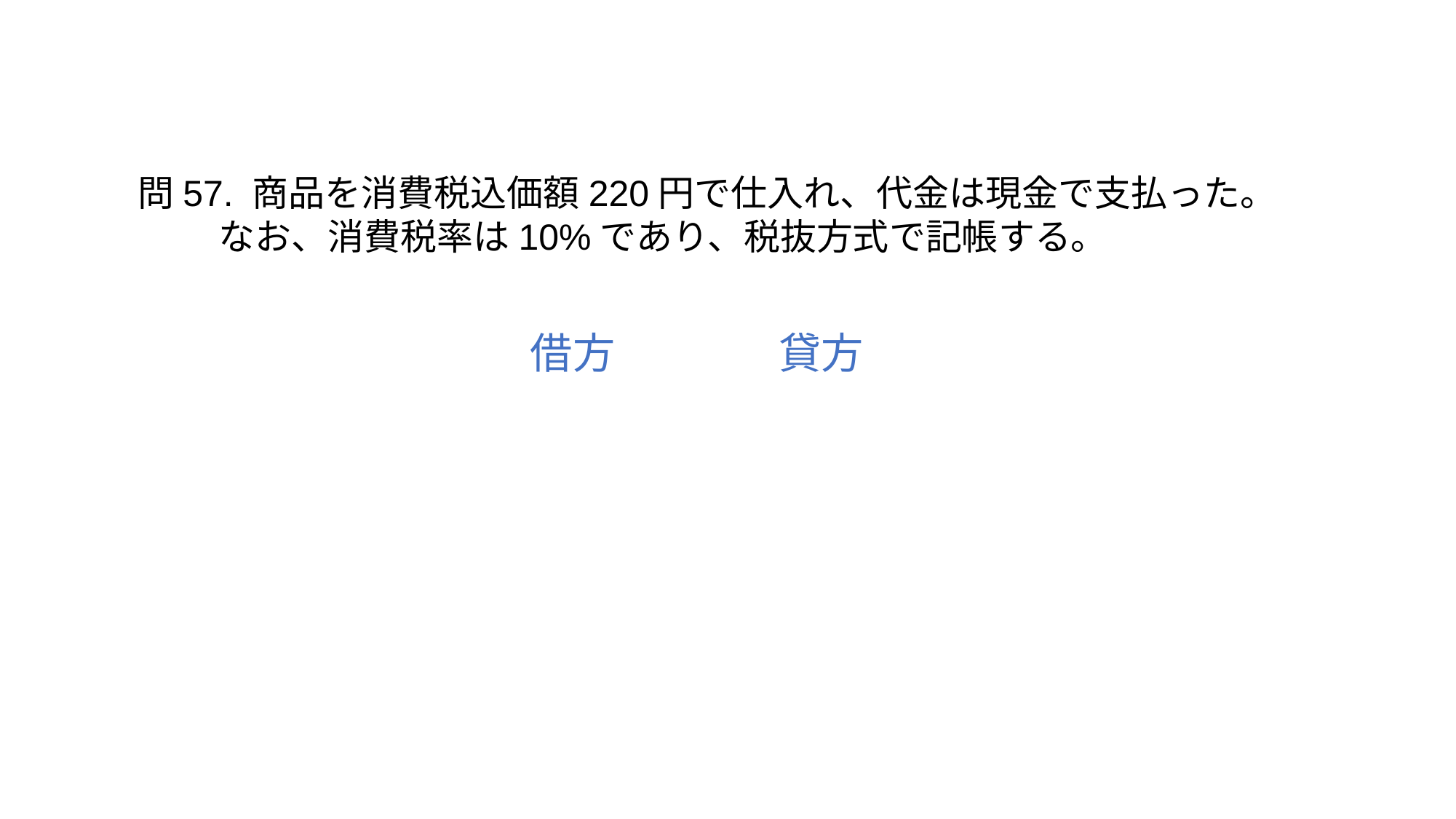

問57. 商品を消費税込価額220円で仕入れ、代金は現金で支払った。
　　 なお、消費税率は10%であり、税抜方式で記帳する。
借方
貸方